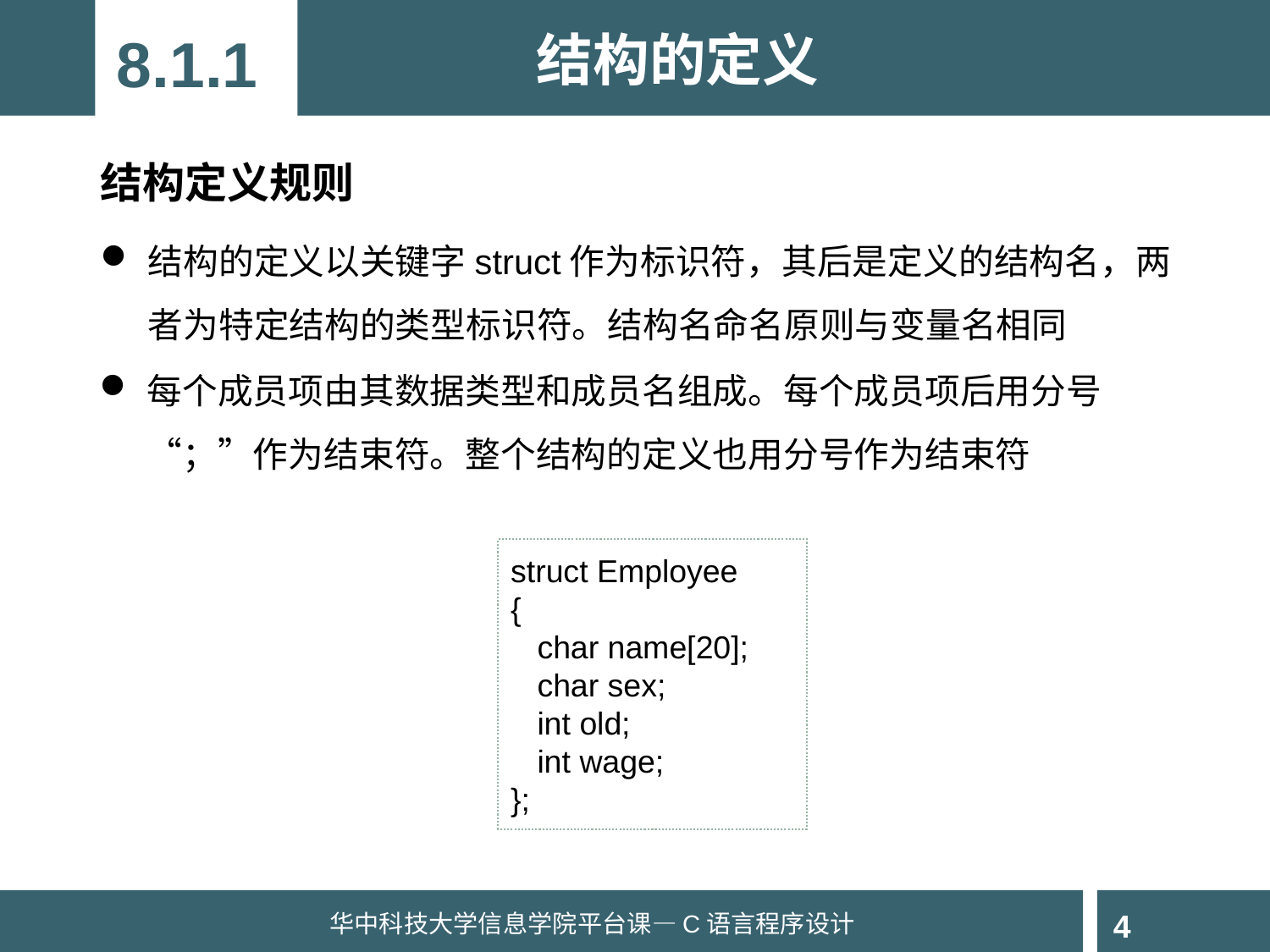

结构的定义
8.1.1
结构定义规则
结构的定义以关键字struct作为标识符，其后是定义的结构名，两者为特定结构的类型标识符。结构名命名原则与变量名相同
每个成员项由其数据类型和成员名组成。每个成员项后用分号“；”作为结束符。整个结构的定义也用分号作为结束符
struct Employee
{
   char name[20];
   char sex;
   int old;
   int wage;
};